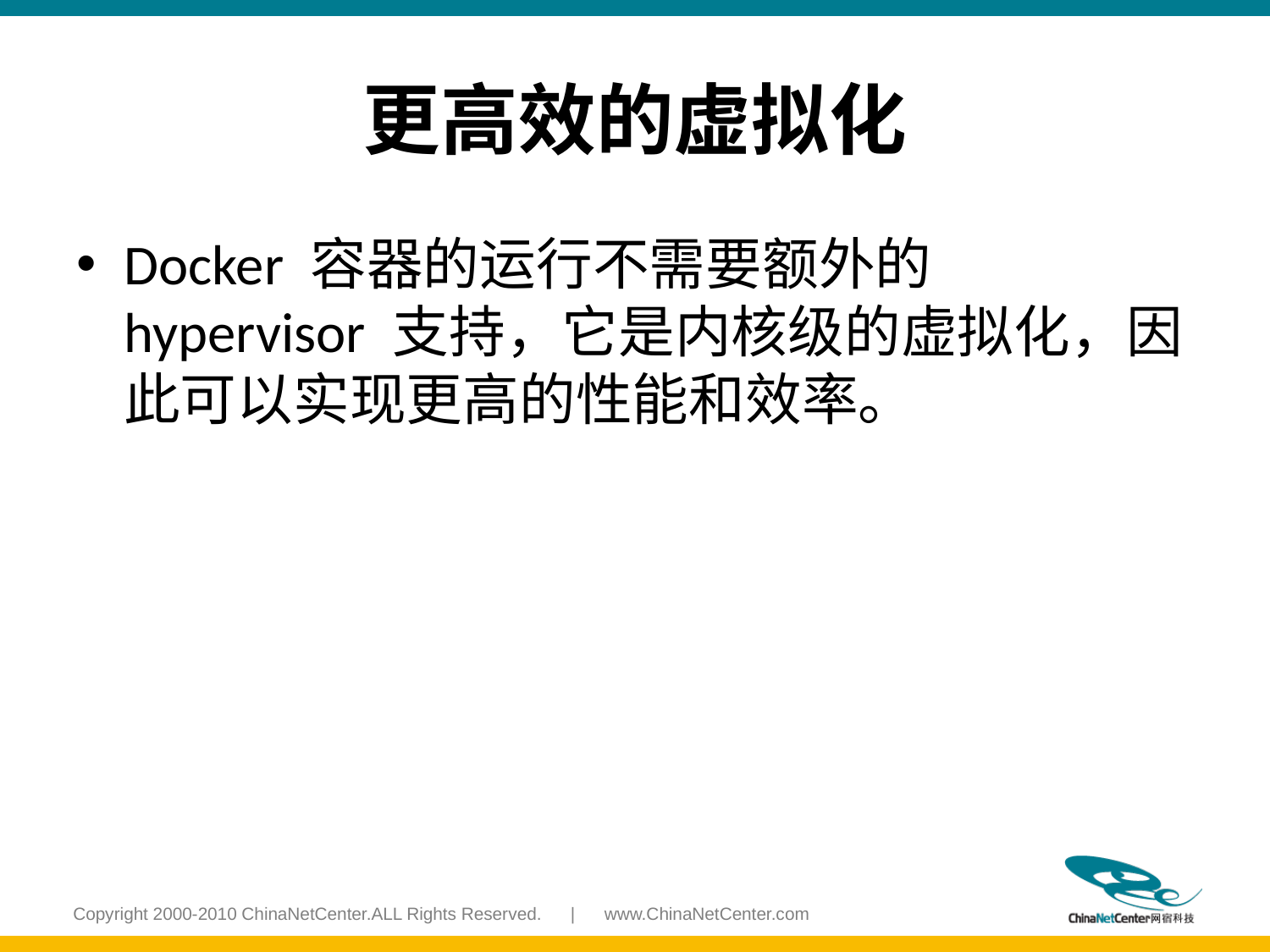

# 更高效的虚拟化
Docker 容器的运行不需要额外的 hypervisor 支持，它是内核级的虚拟化，因此可以实现更高的性能和效率。